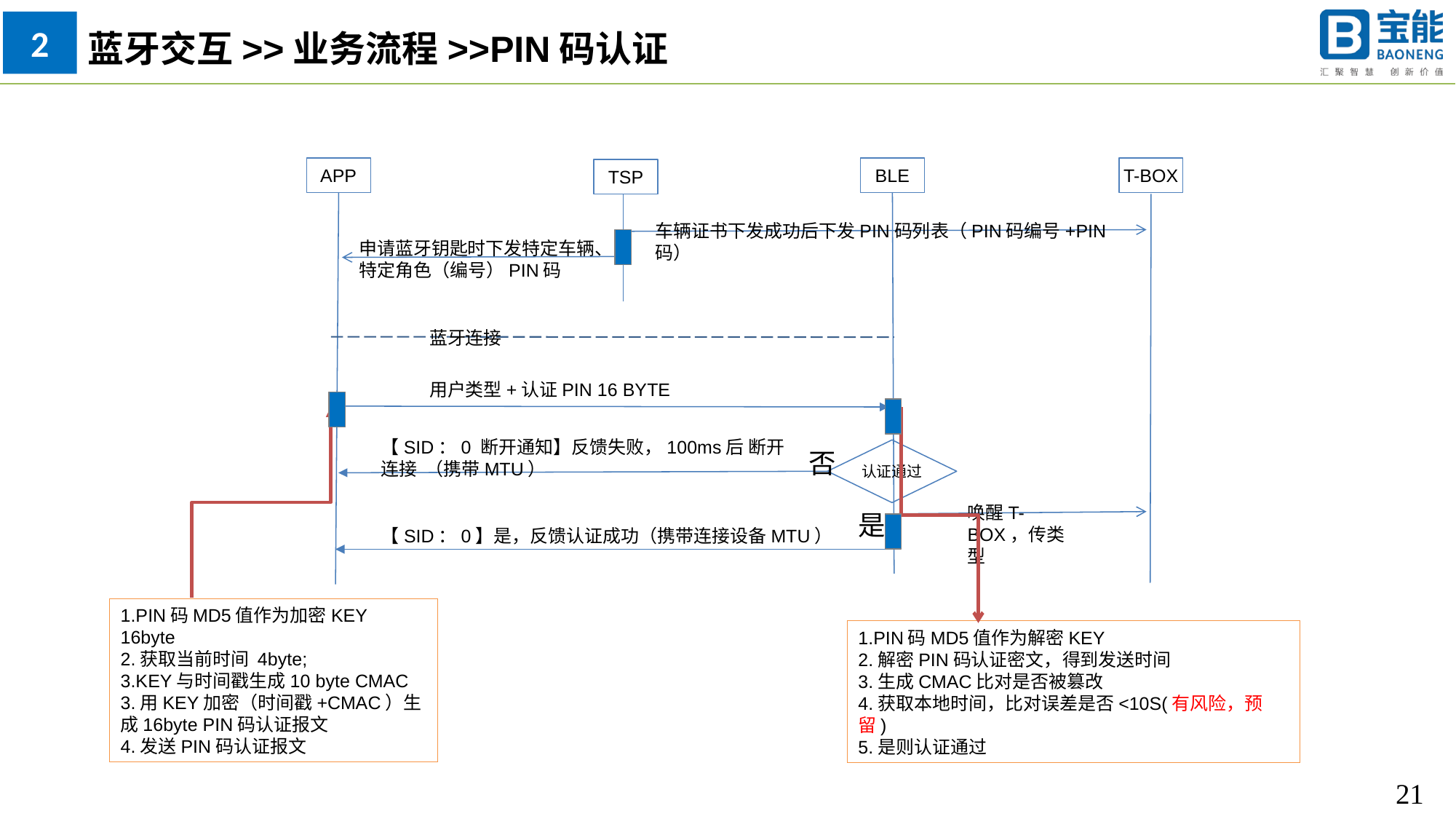

2
蓝牙交互>>业务流程>>PIN码认证
APP
BLE
T-BOX
TSP
车辆证书下发成功后下发PIN码列表（PIN码编号+PIN码）

申请蓝牙钥匙时下发特定车辆、特定角色（编号）PIN码
蓝牙连接
用户类型+认证PIN 16 BYTE

【SID：0 断开通知】反馈失败，100ms后 断开连接  （携带MTU）
认证通过
否
唤醒T-BOX，传类型
是

【SID：0】是，反馈认证成功（携带连接设备MTU）
1.PIN码MD5值作为加密KEY 16byte
2.获取当前时间 4byte;
3.KEY与时间戳生成10 byte CMAC
3.用KEY加密（时间戳+CMAC）生成16byte PIN码认证报文
4.发送PIN码认证报文
1.PIN码MD5值作为解密KEY
2.解密PIN码认证密文，得到发送时间
3.生成CMAC比对是否被篡改
4.获取本地时间，比对误差是否<10S(有风险，预留)
5.是则认证通过